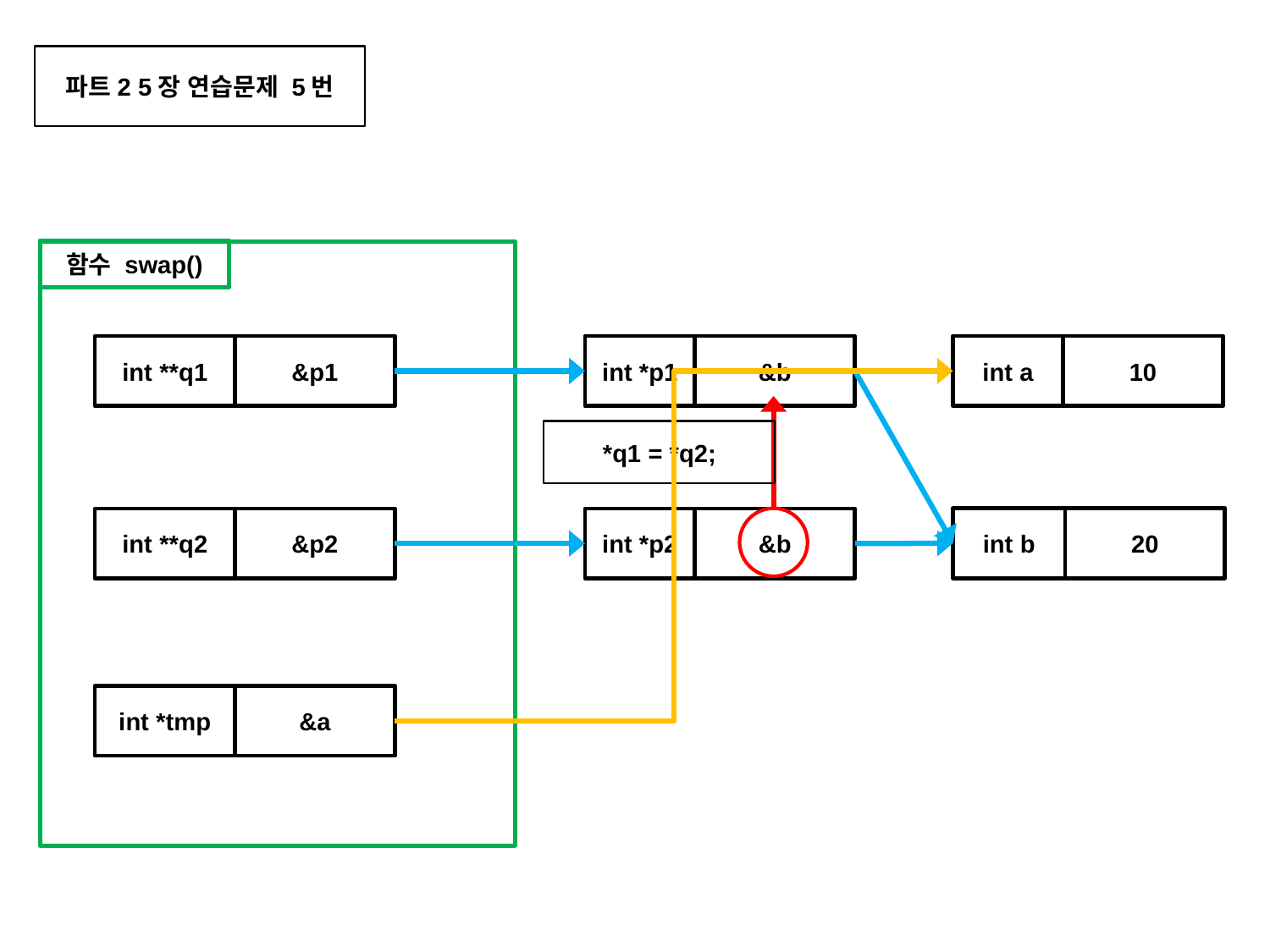

파트2 5장 연습문제 5번
함수 swap()

int **q1
&p1
int *p1
&b
int a
10
*q1 = *q2;

int b
20
int **q2
&p2
int *p2
&b
int *tmp
&a